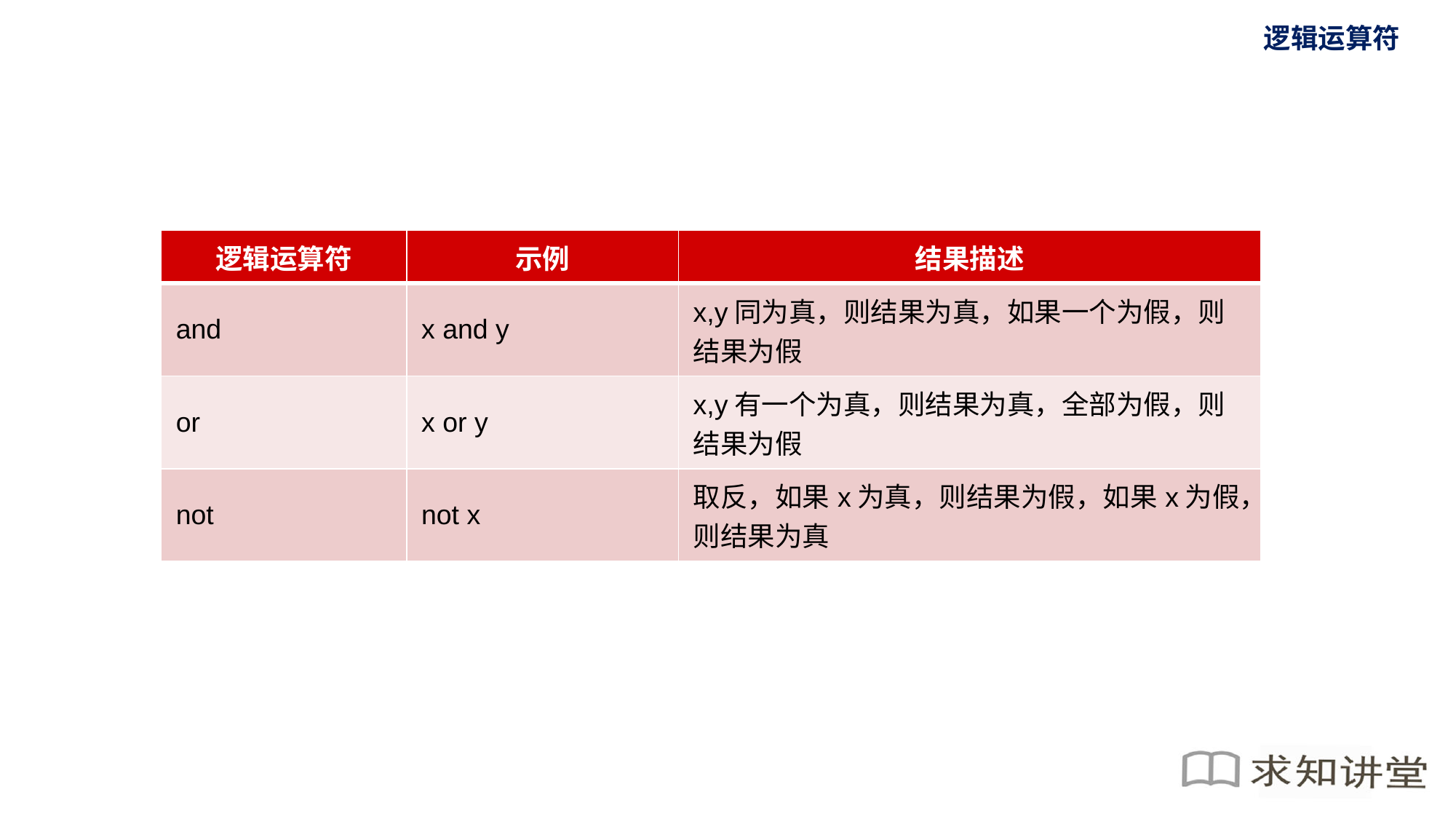

逻辑运算符
| 逻辑运算符 | 示例 | 结果描述 |
| --- | --- | --- |
| and | x and y | x,y同为真，则结果为真，如果一个为假，则结果为假 |
| or | x or y | x,y有一个为真，则结果为真，全部为假，则结果为假 |
| not | not x | 取反，如果x为真，则结果为假，如果x为假，则结果为真 |